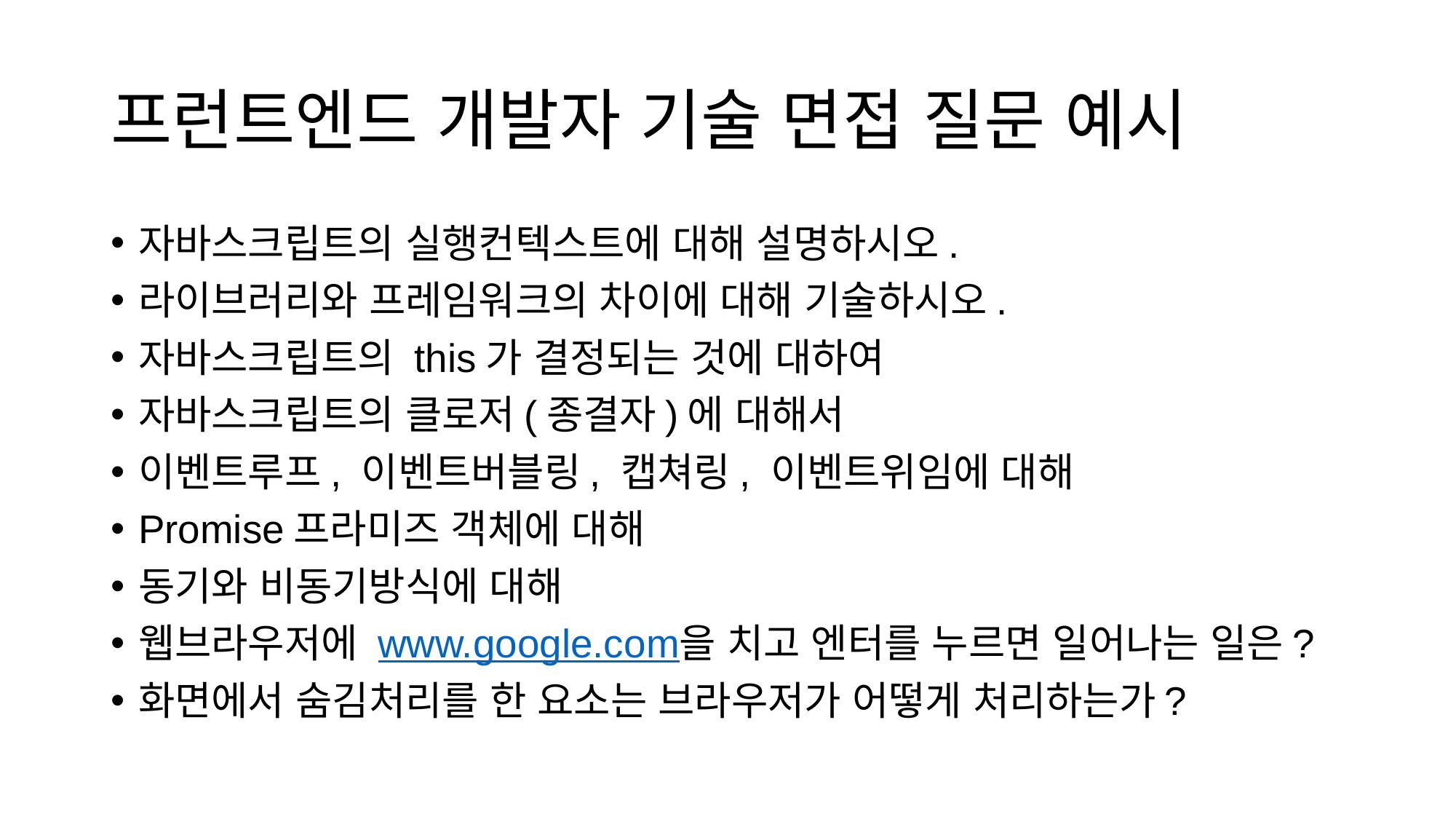

# 프런트엔드 개발자 기술 면접 질문 예시
자바스크립트의 실행컨텍스트에 대해 설명하시오.
라이브러리와 프레임워크의 차이에 대해 기술하시오.
자바스크립트의 this가 결정되는 것에 대하여
자바스크립트의 클로저(종결자)에 대해서
이벤트루프, 이벤트버블링, 캡쳐링, 이벤트위임에 대해
Promise프라미즈 객체에 대해
동기와 비동기방식에 대해
웹브라우저에 www.google.com을 치고 엔터를 누르면 일어나는 일은?
화면에서 숨김처리를 한 요소는 브라우저가 어떻게 처리하는가?